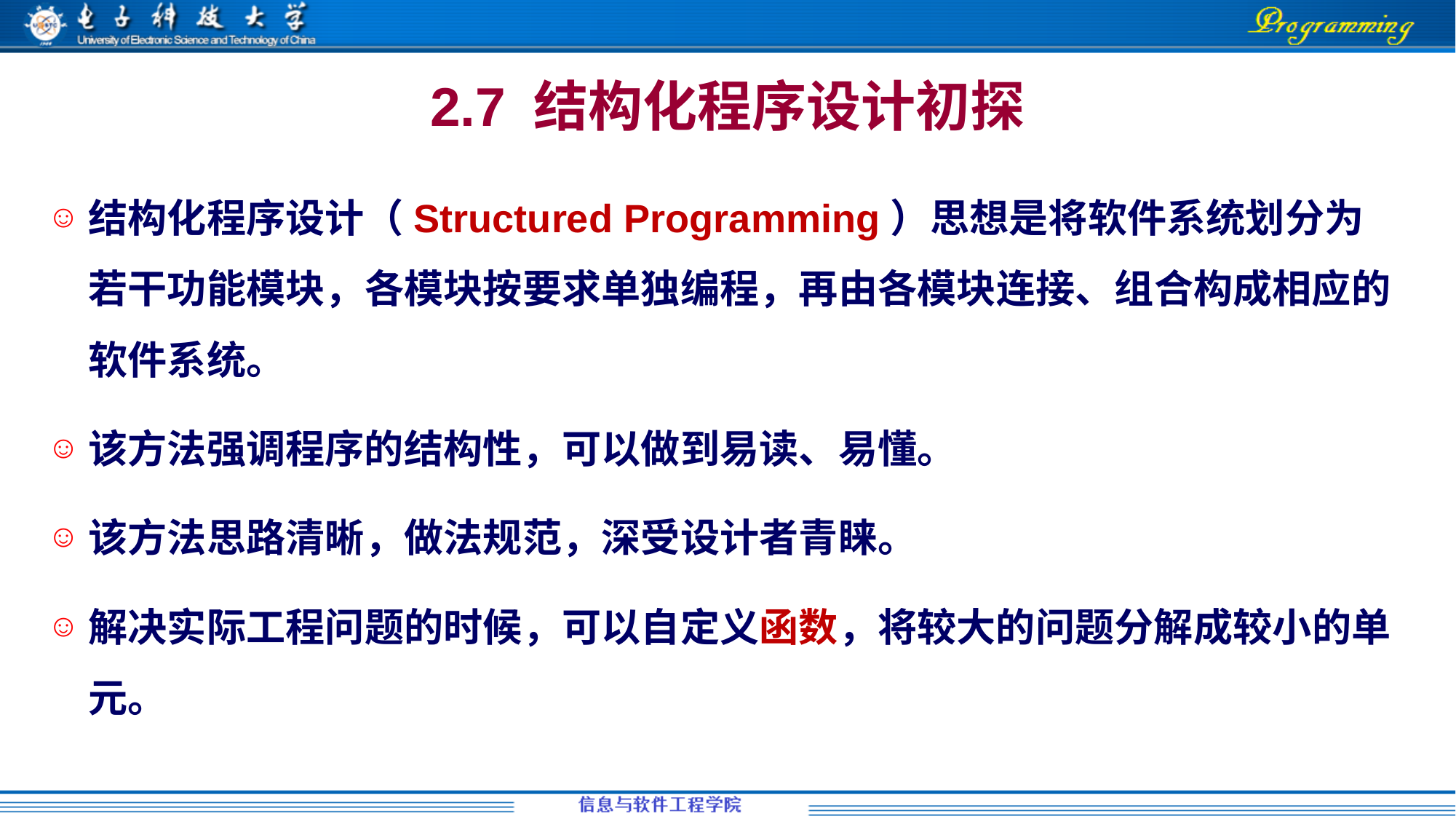

# 2.7 结构化程序设计初探
结构化程序设计（Structured Programming）思想是将软件系统划分为若干功能模块，各模块按要求单独编程，再由各模块连接、组合构成相应的软件系统。
该方法强调程序的结构性，可以做到易读、易懂。
该方法思路清晰，做法规范，深受设计者青睐。
解决实际工程问题的时候，可以自定义函数，将较大的问题分解成较小的单元。